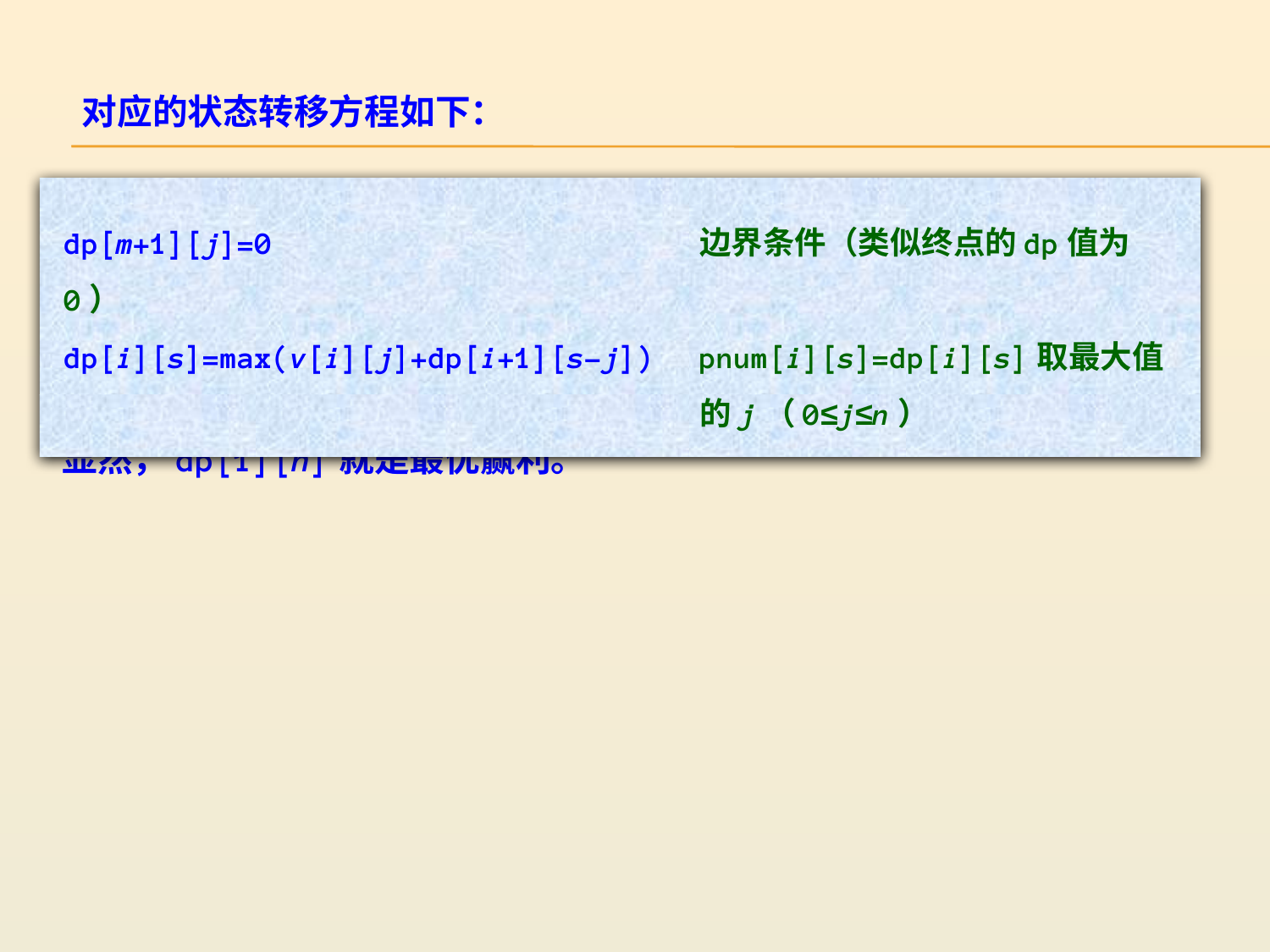

对应的状态转移方程如下：
dp[m+1][j]=0			  	边界条件（类似终点的dp值为0）
dp[i][s]=max(v[i][j]+dp[i+1][s-j])	pnum[i][s]=dp[i][s]取最大值					的j（0≤j≤n）
显然，dp[1][n]就是最优赢利。